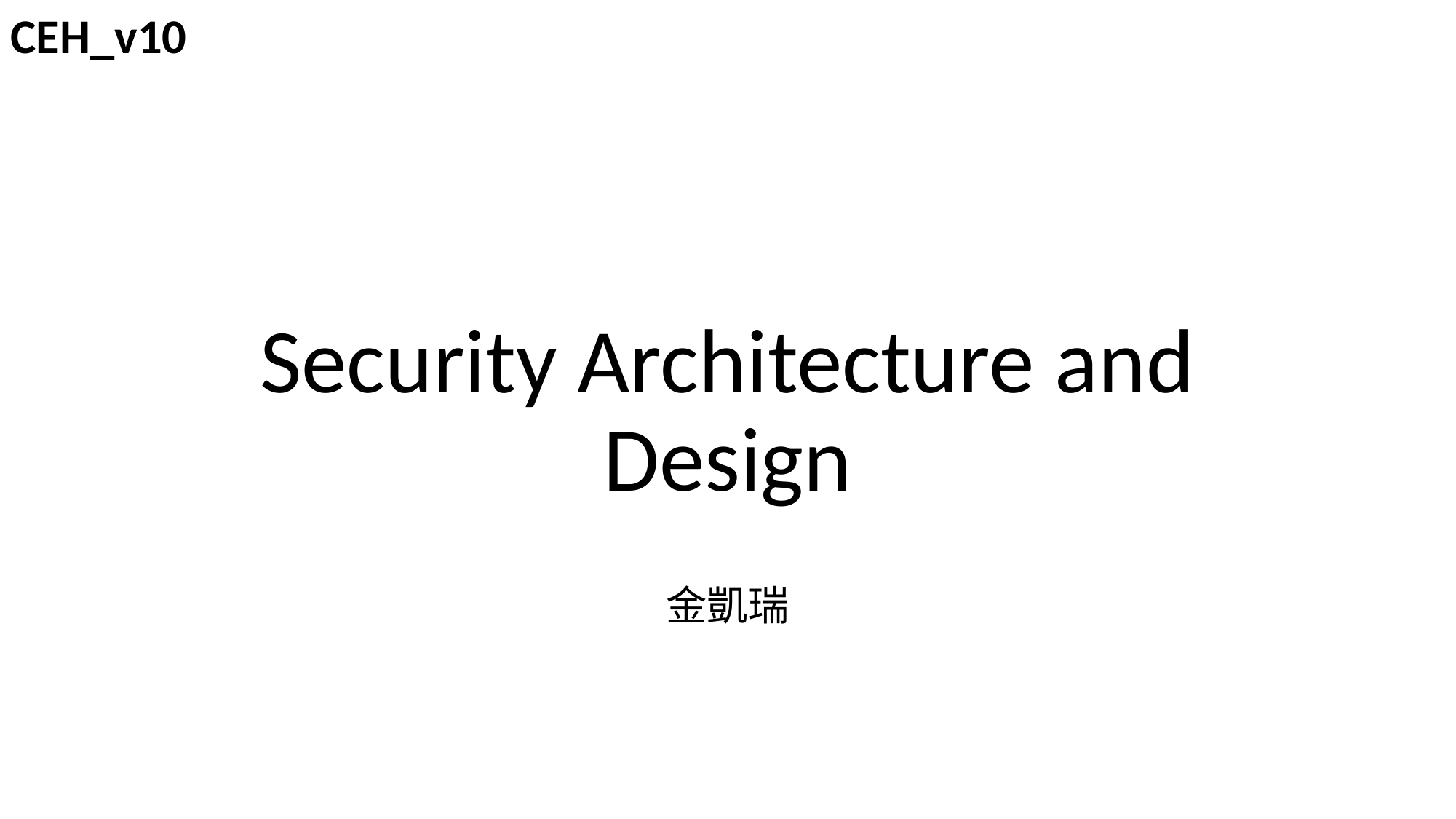

CEH_v10
# Security Architecture and Design
金凱瑞